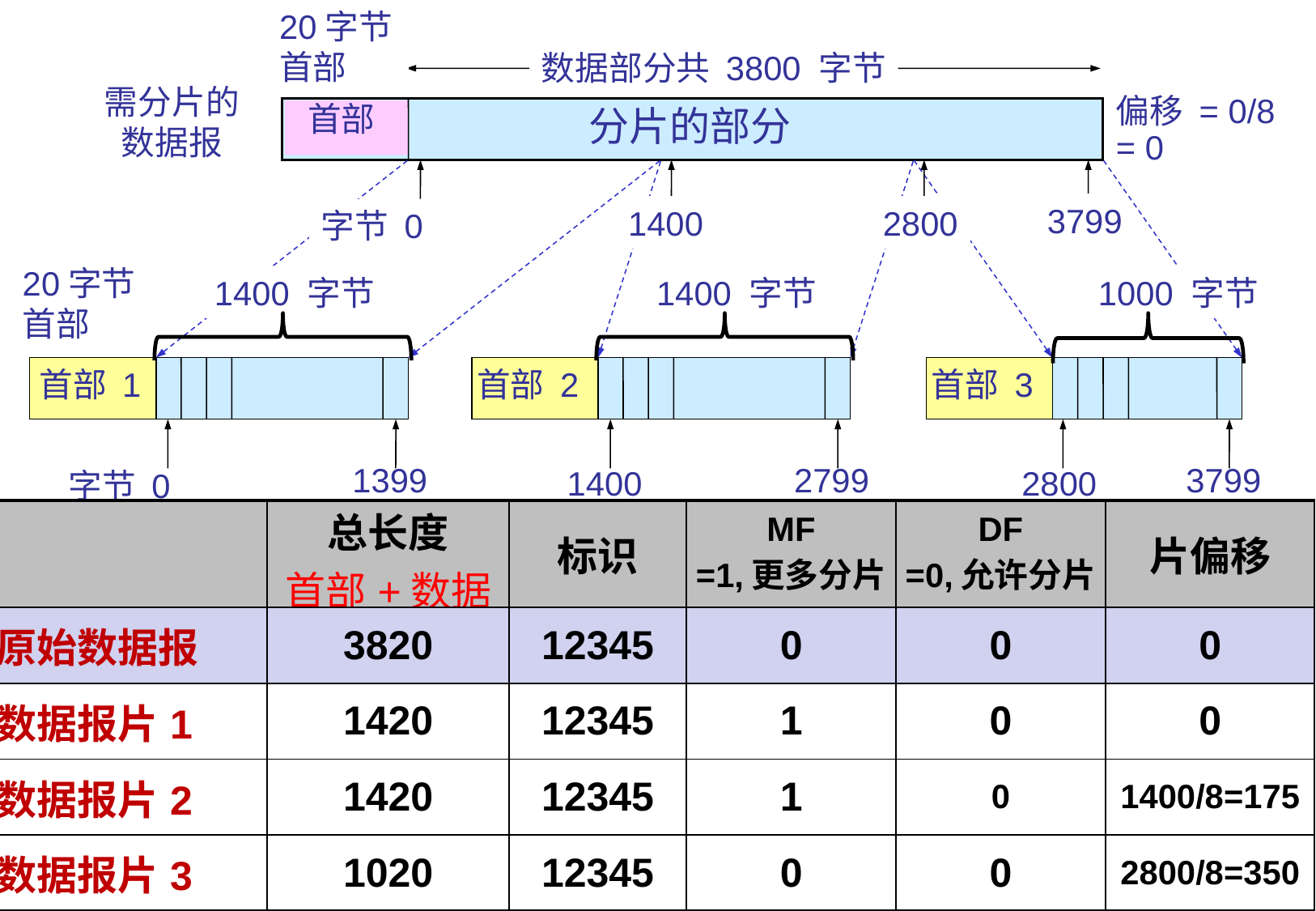

20字节
首部
数据部分共 3800 字节

需分片的
数据报
偏移 = 0/8
= 0
首部
分片的部分

3799
1400
2800
字节 0

20字节
首部
1400 字节
1400 字节
1000 字节

首部 1
首部 2
首部 3

1399
2799
3799
1400
2800
字节 0
|  | 总长度 首部+数据 | 标识 | MF =1,更多分片 | DF =0,允许分片 | 片偏移 |
| --- | --- | --- | --- | --- | --- |
| 原始数据报 | 3820 | 12345 | 0 | 0 | 0 |
| 数据报片1 | 1420 | 12345 | 1 | 0 | 0 |
| 数据报片2 | 1420 | 12345 | 1 | 0 | 1400/8=175 |
| 数据报片3 | 1020 | 12345 | 0 | 0 | 2800/8=350 |
数据报片 2
数据报片 3
数据报片 1